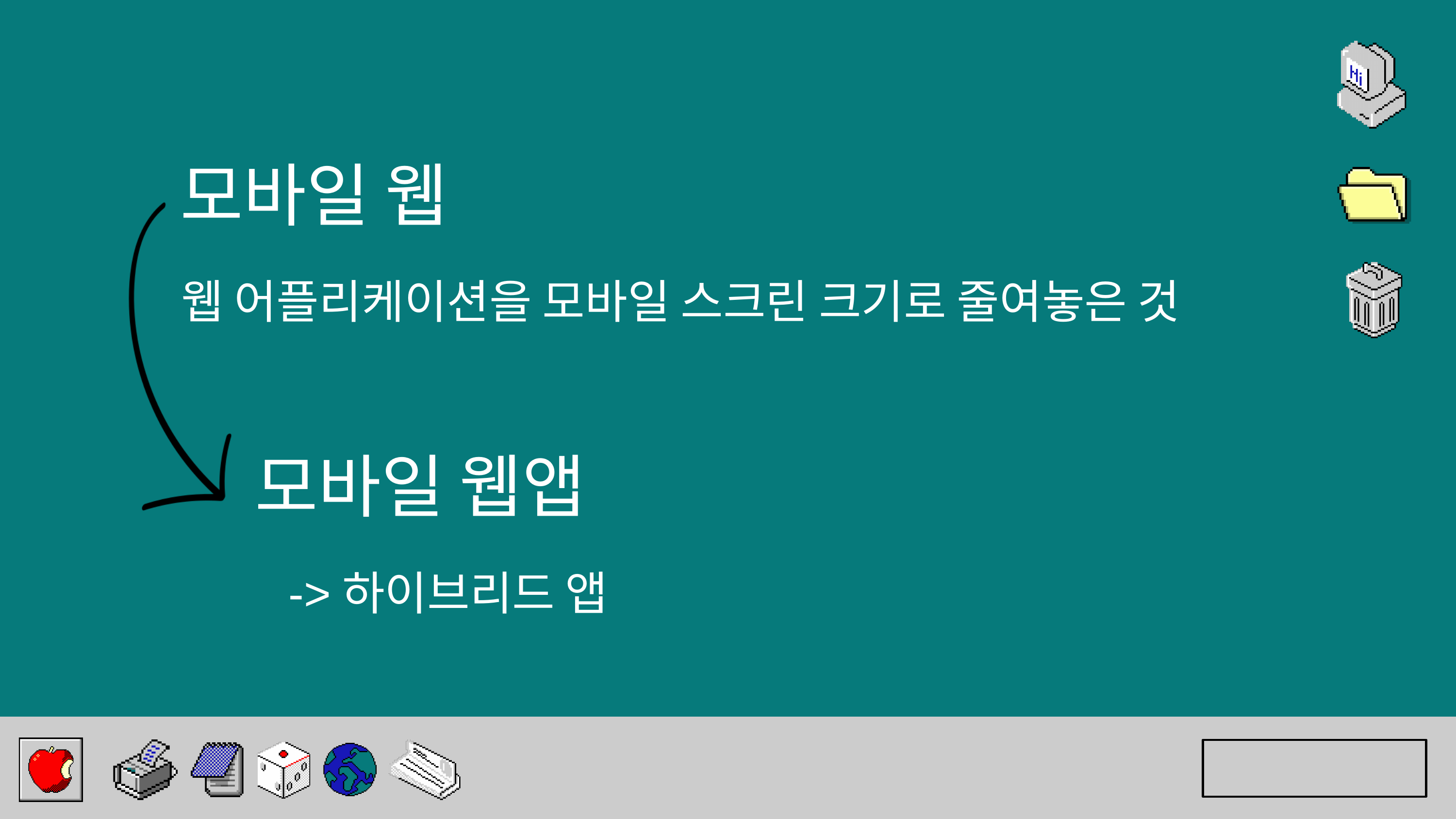

모바일 웹

웹 어플리케이션을 모바일 스크린 크기로 줄여놓은 것
모바일 웹앱
->하이브리드 앱

Back to Agenda Page